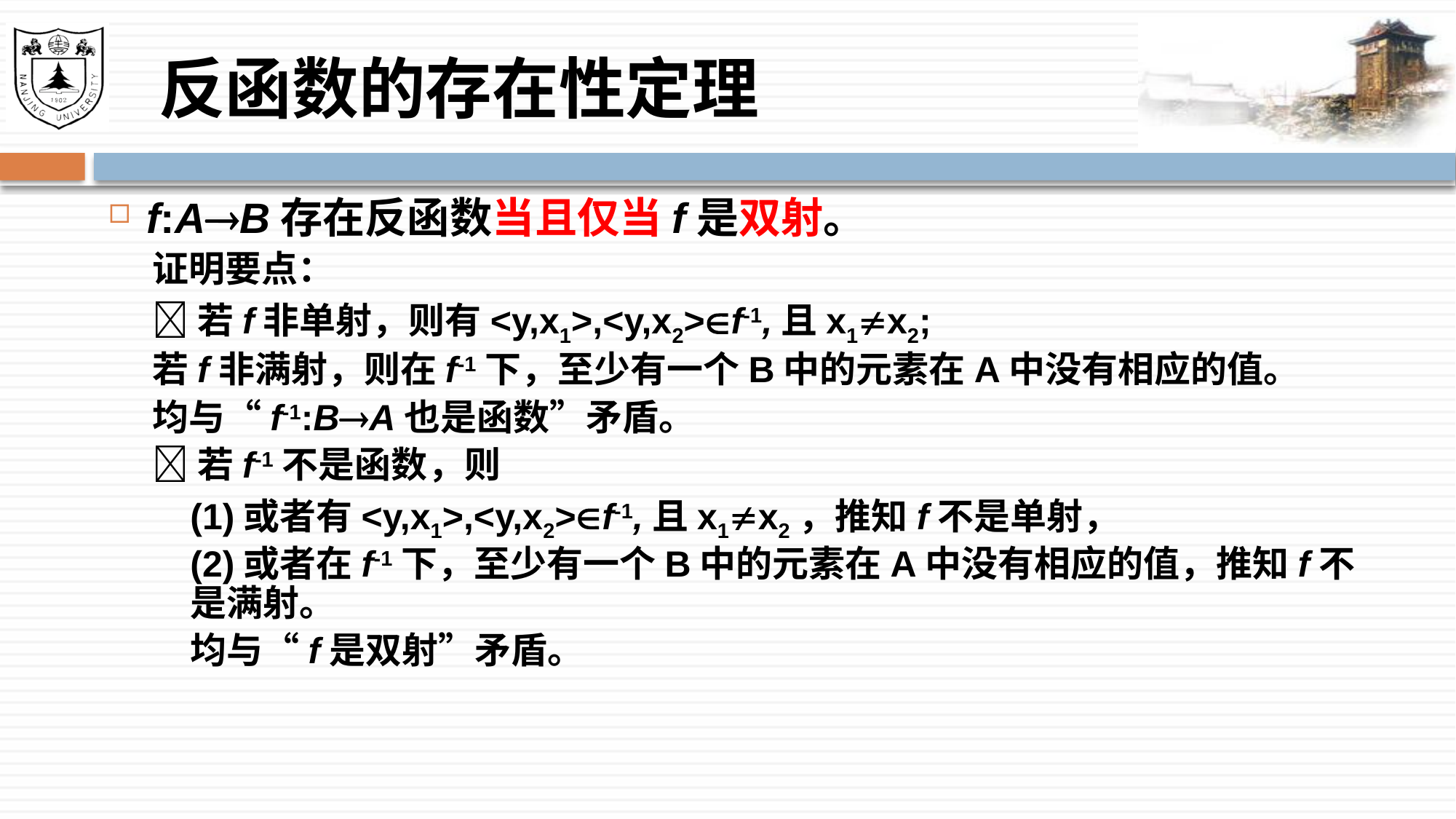

# 反函数的存在性定理
f:A→B存在反函数当且仅当f是双射。
证明要点：
⇒若f非单射，则有<y,x1>,<y,x2>∈f-1,且x1≠x2;
若f非满射，则在f-1下，至少有一个B中的元素在A中没有相应的值。
均与“f-1:B→A也是函数”矛盾。
⇐若f-1不是函数，则
(1)或者有<y,x1>,<y,x2>∈f-1,且x1≠x2，推知f不是单射，
(2)或者在f-1下，至少有一个B中的元素在A中没有相应的值，推知f不是满射。
均与“f是双射”矛盾。